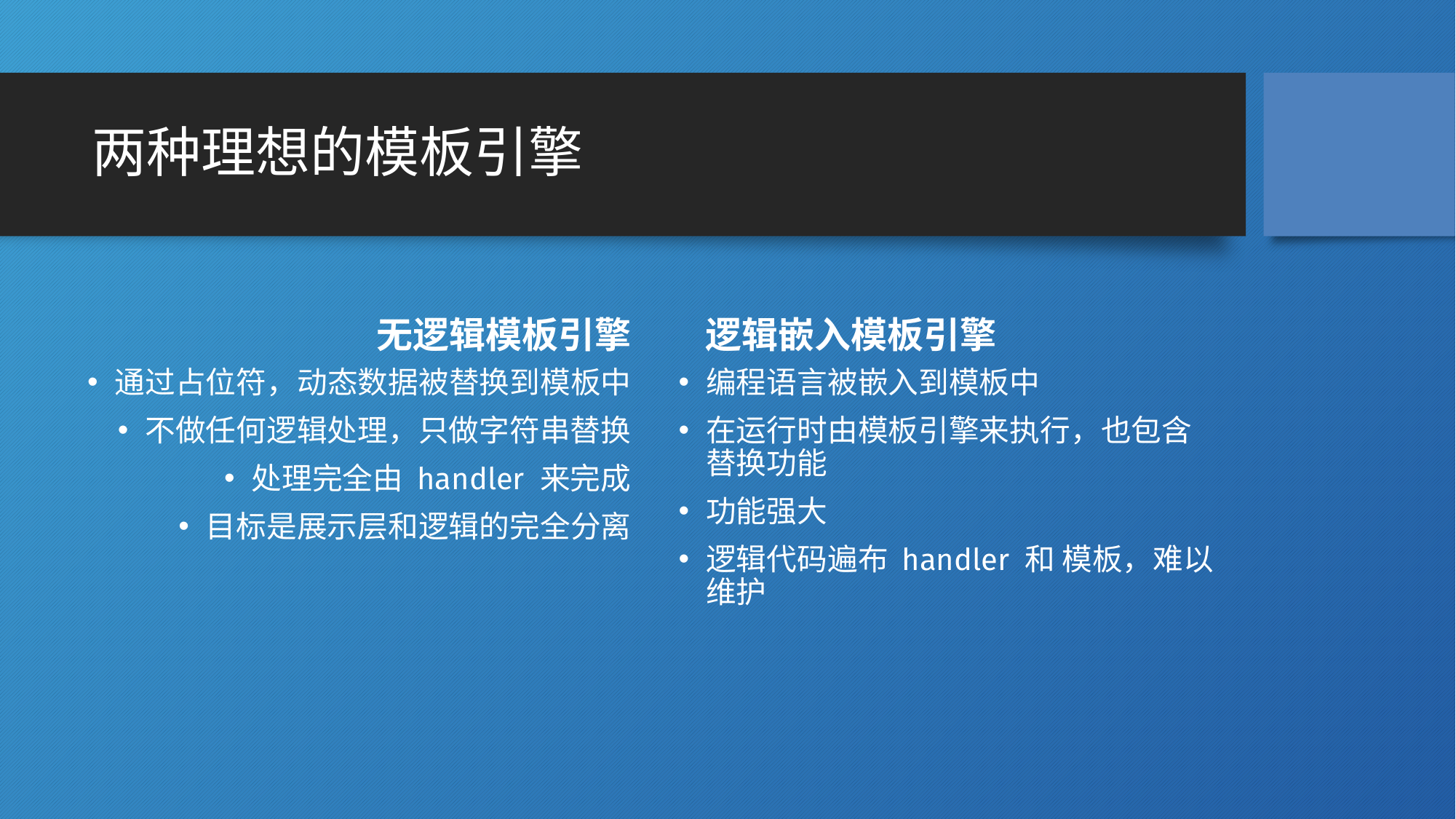

# 两种理想的模板引擎
无逻辑模板引擎
逻辑嵌入模板引擎
通过占位符，动态数据被替换到模板中
不做任何逻辑处理，只做字符串替换
处理完全由 handler 来完成
目标是展示层和逻辑的完全分离

编程语言被嵌入到模板中
在运行时由模板引擎来执行，也包含替换功能
功能强大
逻辑代码遍布 handler 和 模板，难以维护